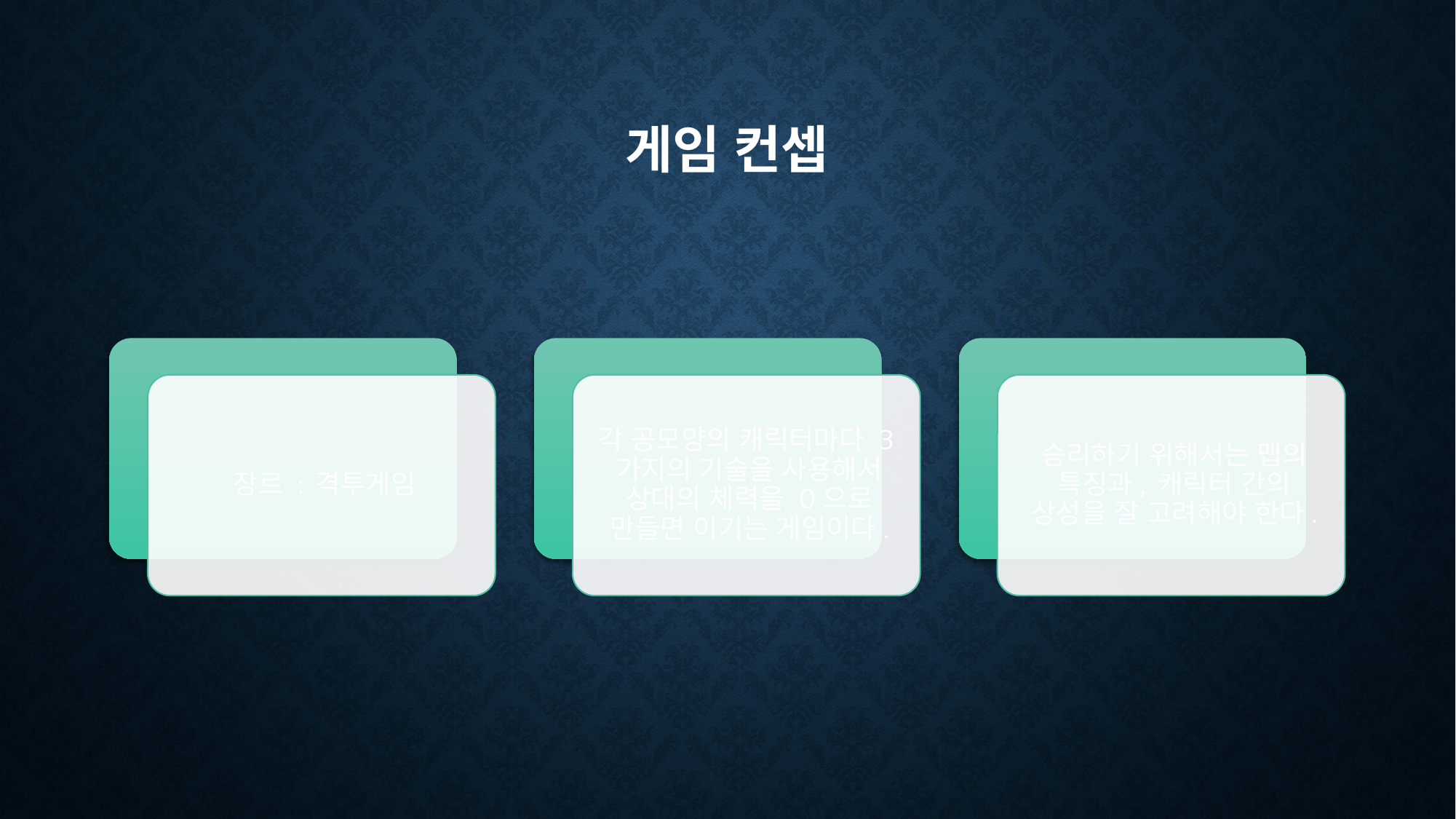

# 게임 컨셉
장르 : 격투게임
각 공모양의 캐릭터마다 3가지의 기술을 사용해서 상대의 체력을 0으로 만들면 이기는 게임이다.
승리하기 위해서는 맵의 특징과, 캐릭터 간의 상성을 잘 고려해야 한다.